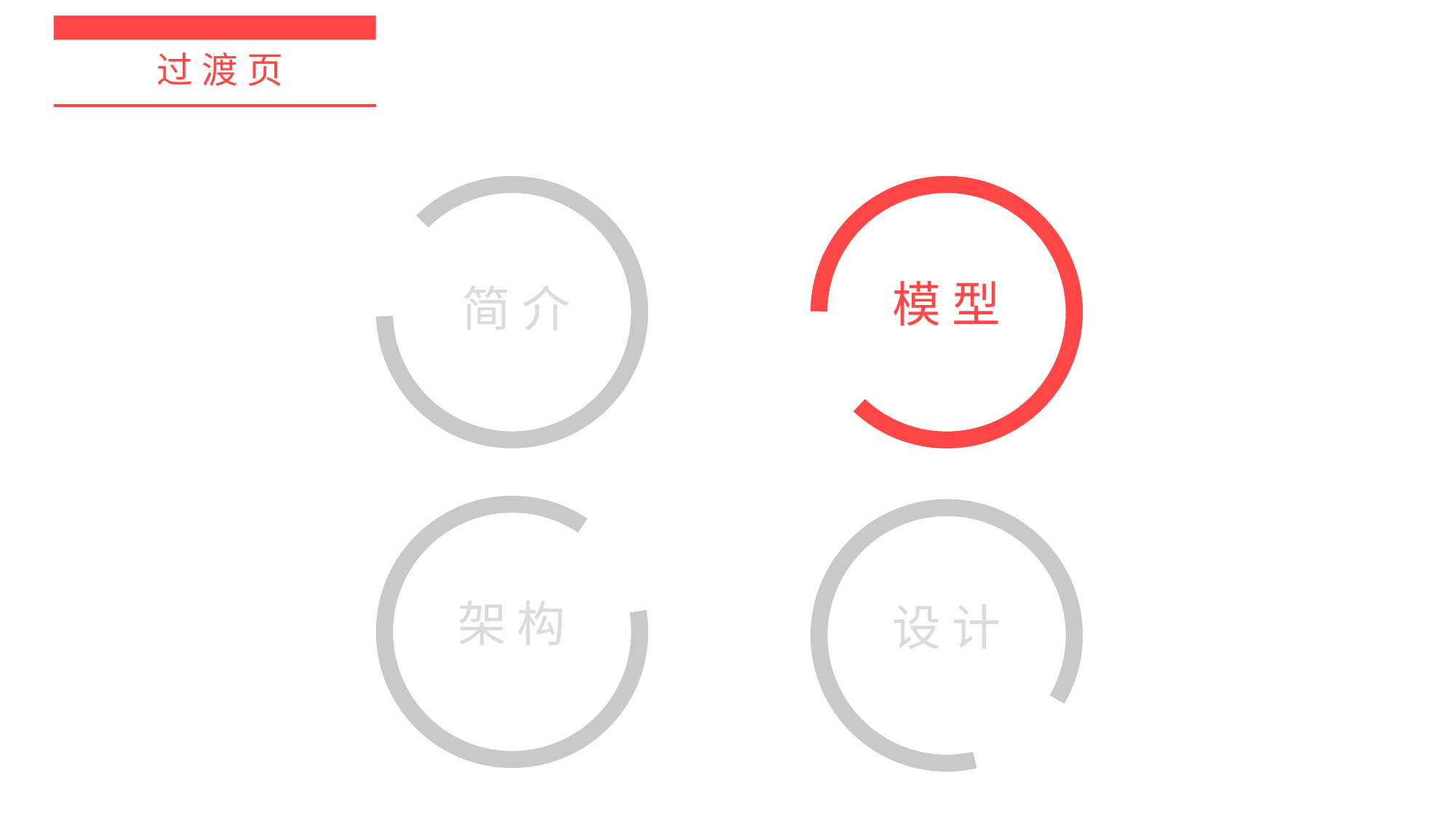

过渡页

简 介
模 型

架 构

设 计